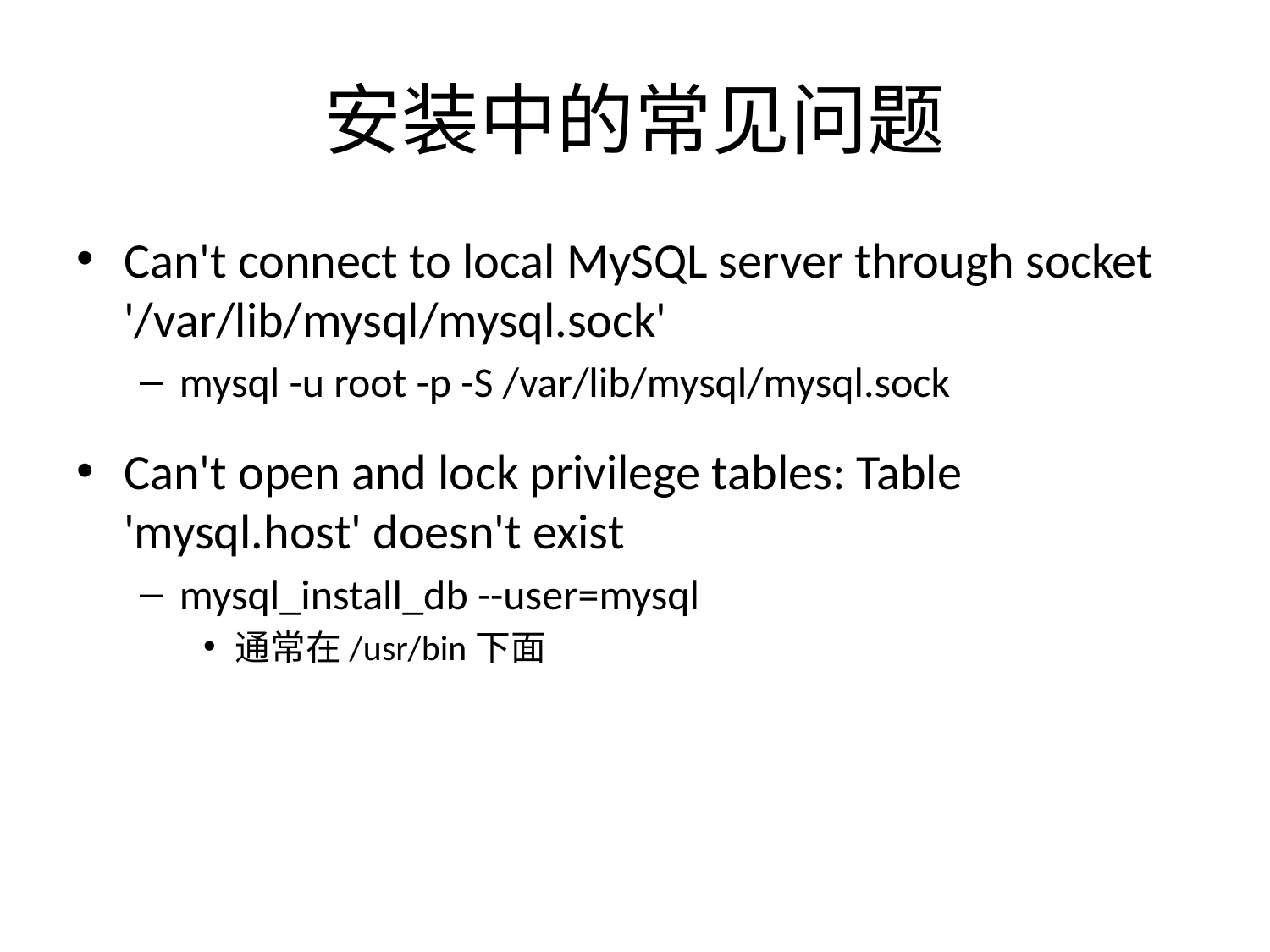

# 安装中的常见问题
Can't connect to local MySQL server through socket '/var/lib/mysql/mysql.sock'
mysql -u root -p -S /var/lib/mysql/mysql.sock

Can't open and lock privilege tables: Table 'mysql.host' doesn't exist
mysql_install_db --user=mysql
通常在/usr/bin下面